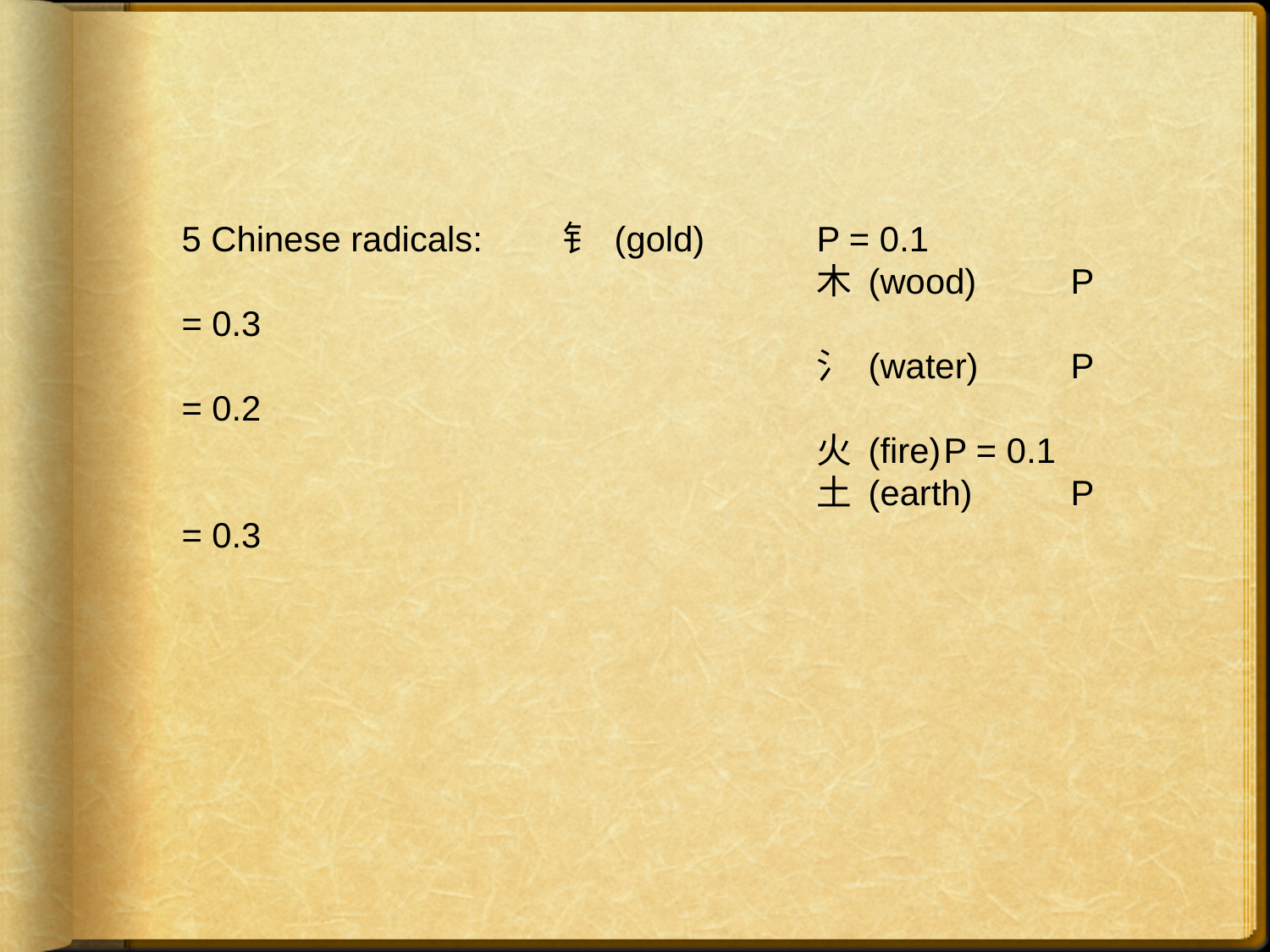

5 Chinese radicals:	钅 (gold)	P = 0.1
					木 (wood)	P = 0.3
					氵 (water)	P = 0.2
					火 (fire)	P = 0.1
					土 (earth)	P = 0.3